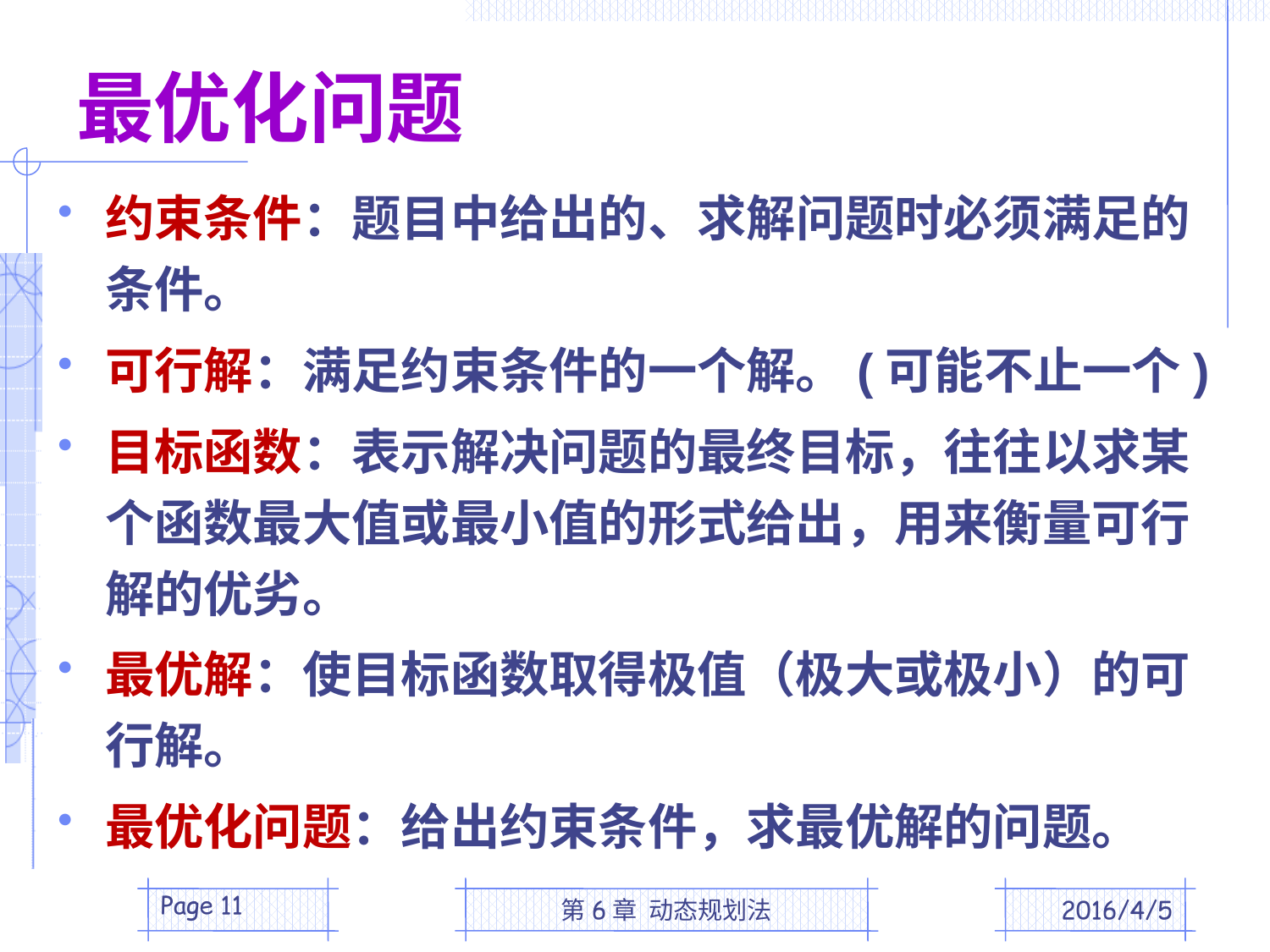

# 最优化问题
约束条件：题目中给出的、求解问题时必须满足的条件。
可行解：满足约束条件的一个解。(可能不止一个)
目标函数：表示解决问题的最终目标，往往以求某个函数最大值或最小值的形式给出，用来衡量可行解的优劣。
最优解：使目标函数取得极值（极大或极小）的可行解。
最优化问题：给出约束条件，求最优解的问题。

Page 11
第6章  动态规划法
2016/4/5